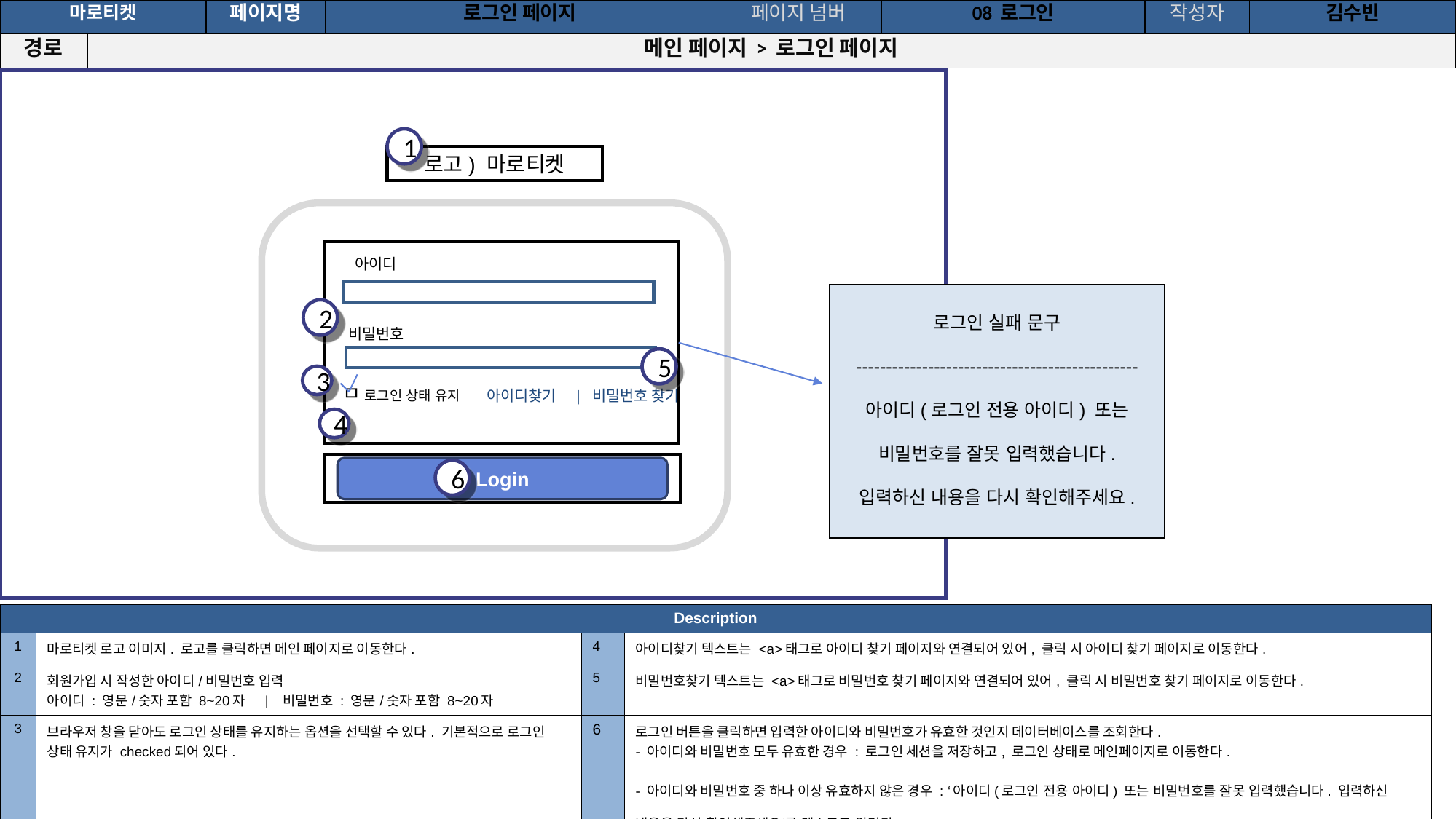

공간(오피스) 대여 시스템
| 마로티켓 |  | 페이지명 | 로그인 페이지 | 페이지 넘버 | 08 로그인 | 작성자 | 김수빈 |
| --- | --- | --- | --- | --- | --- | --- | --- |
| 경로 | 메인 페이지 > 로그인 페이지 |  |  |  |  |  |  |

1
로고) 마로티켓

아이디

로그인 실패 문구
-----------------------------------------------
아이디(로그인 전용 아이디) 또는 비밀번호를 잘못 입력했습니다.
입력하신 내용을 다시 확인해주세요.

2
비밀번호

5
3
ㅁ 로그인 상태 유지
아이디찾기    |  비밀번호 찾기
4

Login
6
| Description |  |  |  |
| --- | --- | --- | --- |
| 1 | 마로티켓 로고 이미지. 로고를 클릭하면 메인 페이지로 이동한다. | 4 | 아이디찾기 텍스트는 <a>태그로 아이디 찾기 페이지와 연결되어 있어, 클릭 시 아이디 찾기 페이지로 이동한다. |
| 2 | 회원가입 시 작성한 아이디/비밀번호 입력 아이디 : 영문/숫자 포함 8~20자 | 비밀번호 : 영문/숫자 포함 8~20자 | 5 | 비밀번호찾기 텍스트는 <a>태그로 비밀번호 찾기 페이지와 연결되어 있어, 클릭 시 비밀번호 찾기 페이지로 이동한다. |
| 3 | 브라우저 창을 닫아도 로그인 상태를 유지하는 옵션을 선택할 수 있다. 기본적으로 로그인 상태 유지가 checked되어 있다. | 6 | 로그인 버튼을 클릭하면 입력한 아이디와 비밀번호가 유효한 것인지 데이터베이스를 조회한다. - 아이디와 비밀번호 모두 유효한 경우 : 로그인 세션을 저장하고, 로그인 상태로 메인페이지로 이동한다. - 아이디와 비밀번호 중 하나 이상 유효하지 않은 경우 : ‘아이디(로그인 전용 아이디) 또는 비밀번호를 잘못 입력했습니다. 입력하신 내용을 다시 확인해주세요’를 텍스트로 알린다. |